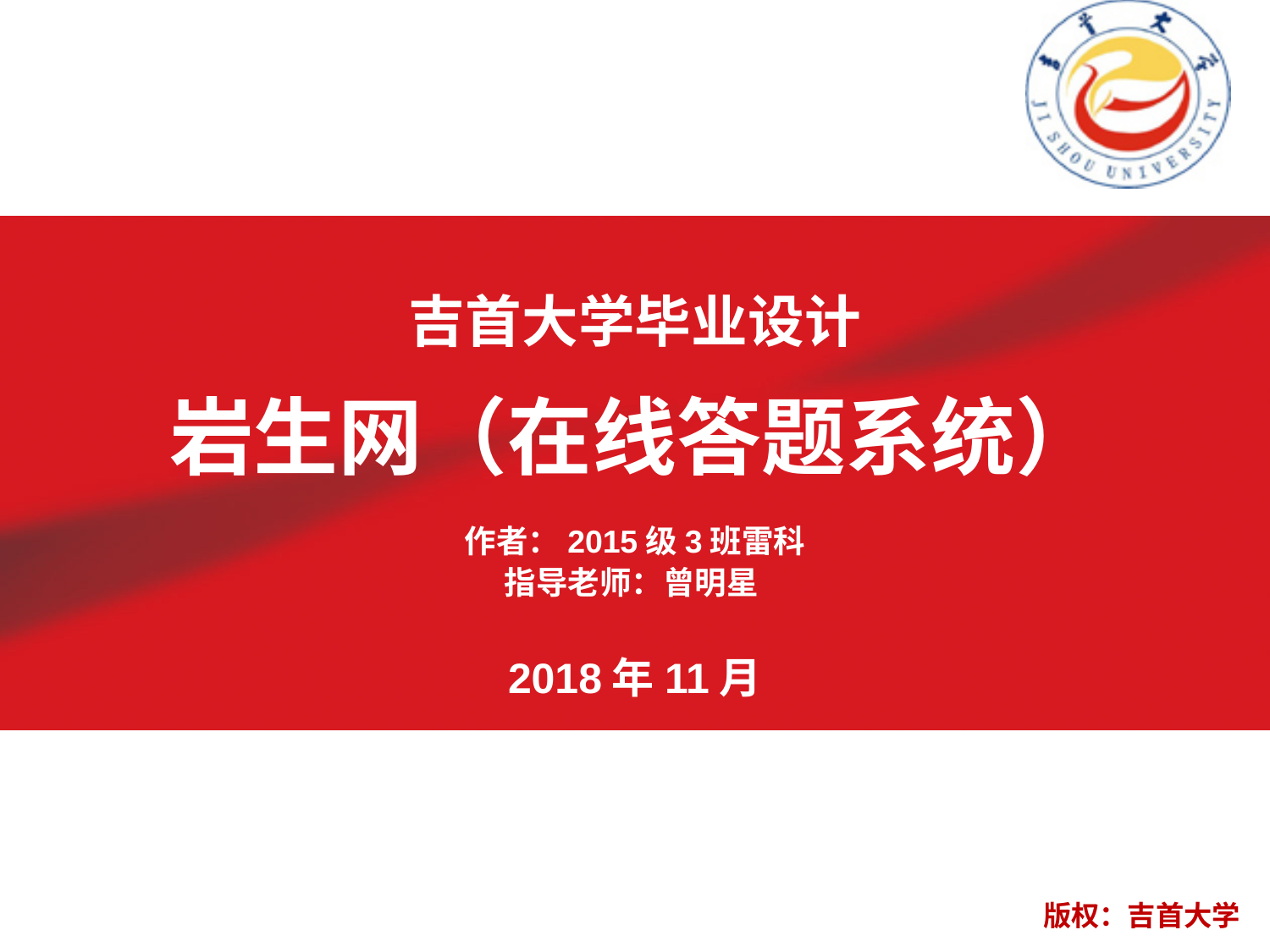

吉首大学毕业设计
岩生网（在线答题系统）

作者：2015级3班雷科
指导老师：曾明星
2018年11月